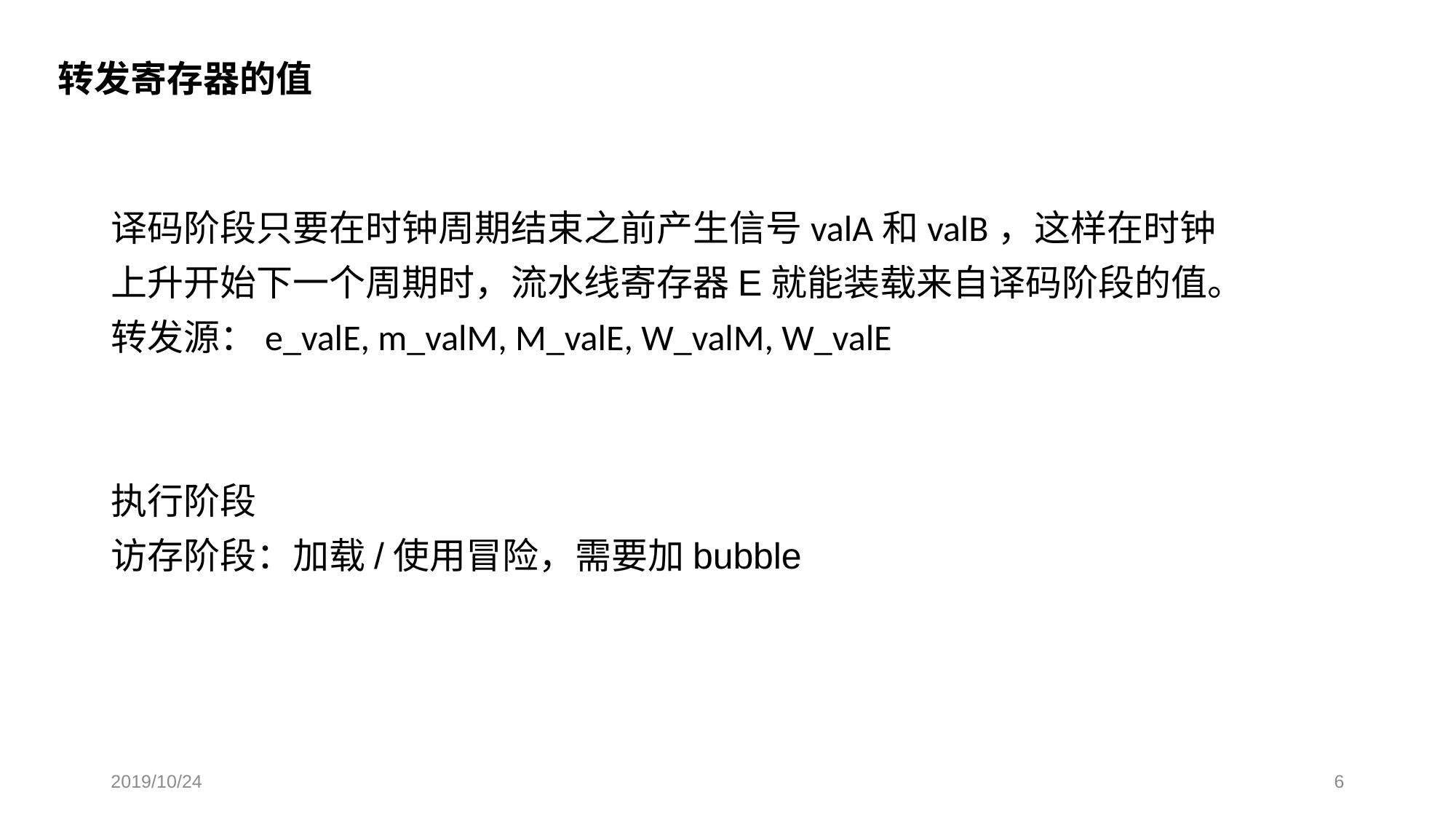

转发寄存器的值
译码阶段只要在时钟周期结束之前产生信号valA和valB，这样在时钟上升开始下一个周期时，流水线寄存器E就能装载来自译码阶段的值。
转发源：e_valE, m_valM, M_valE, W_valM, W_valE

执行阶段
访存阶段：加载/使用冒险，需要加bubble
2019/10/24
6